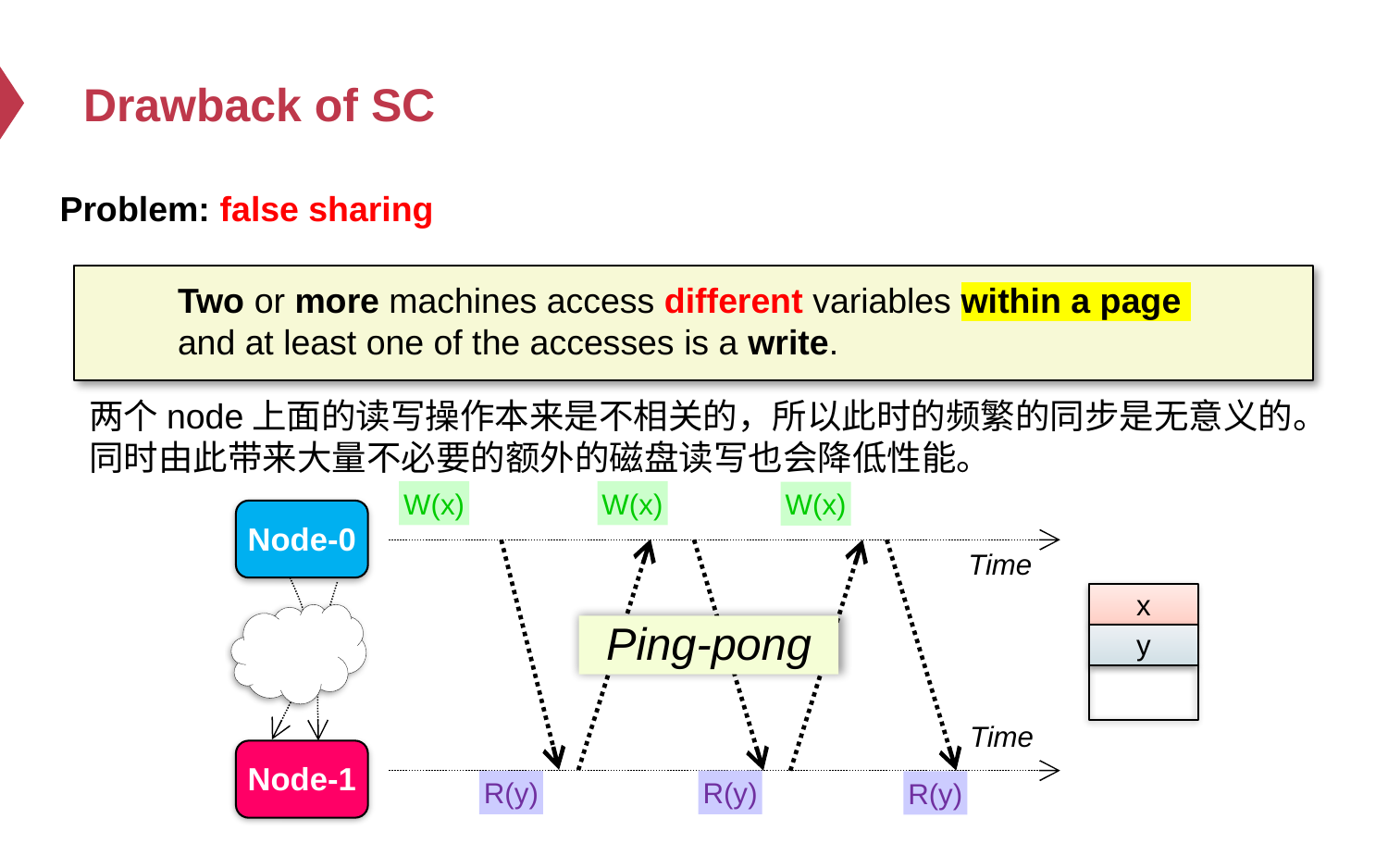

# Drawback of SC
Problem: false sharing

Two or more machines access different variables within a page
and at least one of the accesses is a write.

两个node上面的读写操作本来是不相关的，所以此时的频繁的同步是无意义的。
同时由此带来大量不必要的额外的磁盘读写也会降低性能。
W(x)
W(x)
W(x)
Node-0
Time

x

Ping-pong
y

Time
Node-1
R(y)
R(y)
R(y)
14